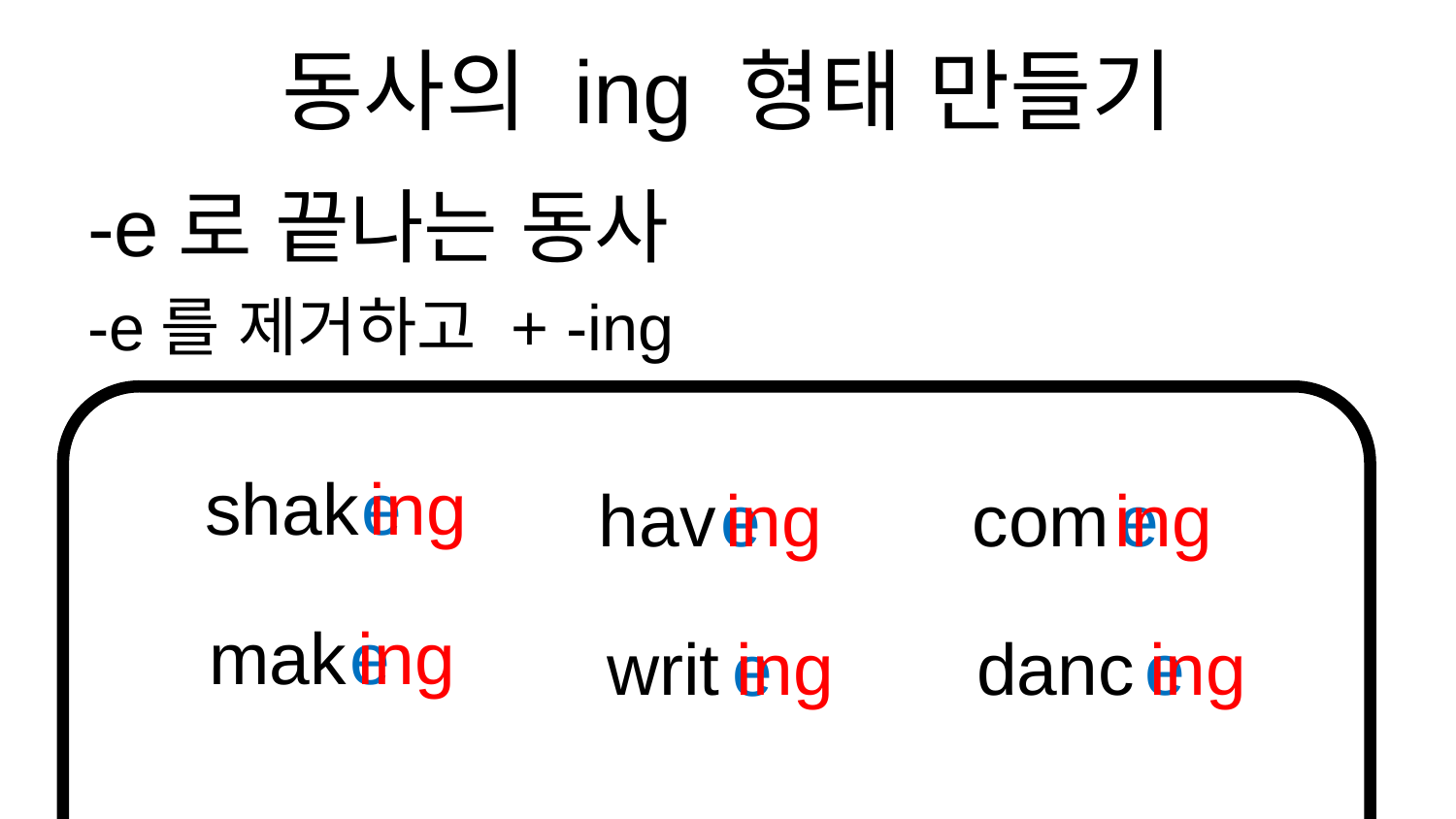

# 동사의 ing 형태 만들기
-e로 끝나는 동사
-e를 제거하고 + -ing

shak
e
ing
hav
com
ing
e
e
ing
mak
ing
e
writ
ing
danc
e
ing
e